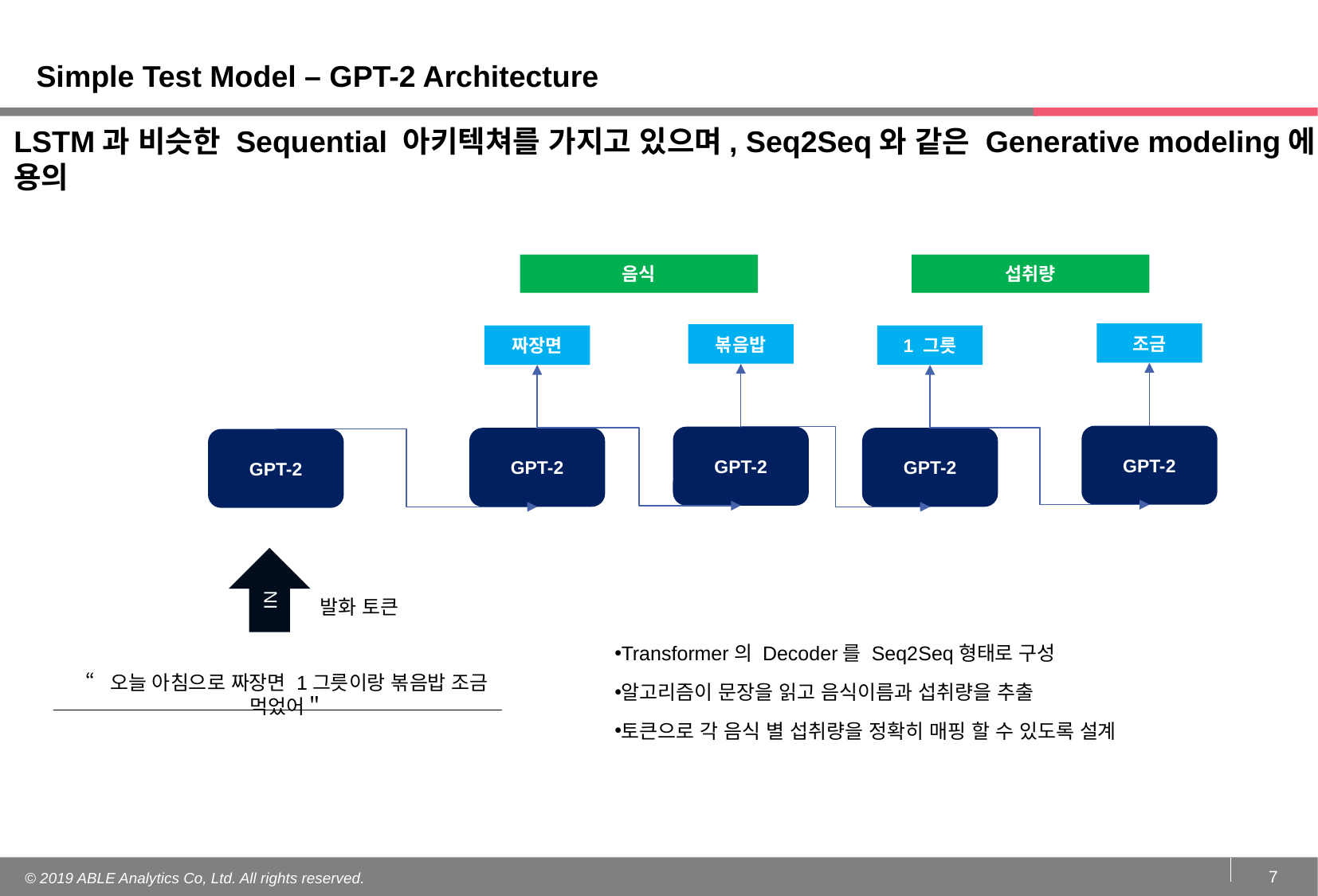

# Simple Test Model – GPT-2 Architecture
LSTM과 비슷한 Sequential 아키텍쳐를 가지고 있으며, Seq2Seq와 같은 Generative modeling에 용의
음식
섭취량
조금
볶음밥
짜장면
1 그릇
GPT-2
GPT-2
GPT-2
GPT-2
GPT-2
IN
발화 토큰
Transformer의 Decoder를 Seq2Seq형태로 구성
알고리즘이 문장을 읽고 음식이름과 섭취량을 추출
토큰으로 각 음식 별 섭취량을 정확히 매핑 할 수 있도록 설계
“오늘 아침으로 짜장면 1그릇이랑 볶음밥 조금 먹었어＂
7